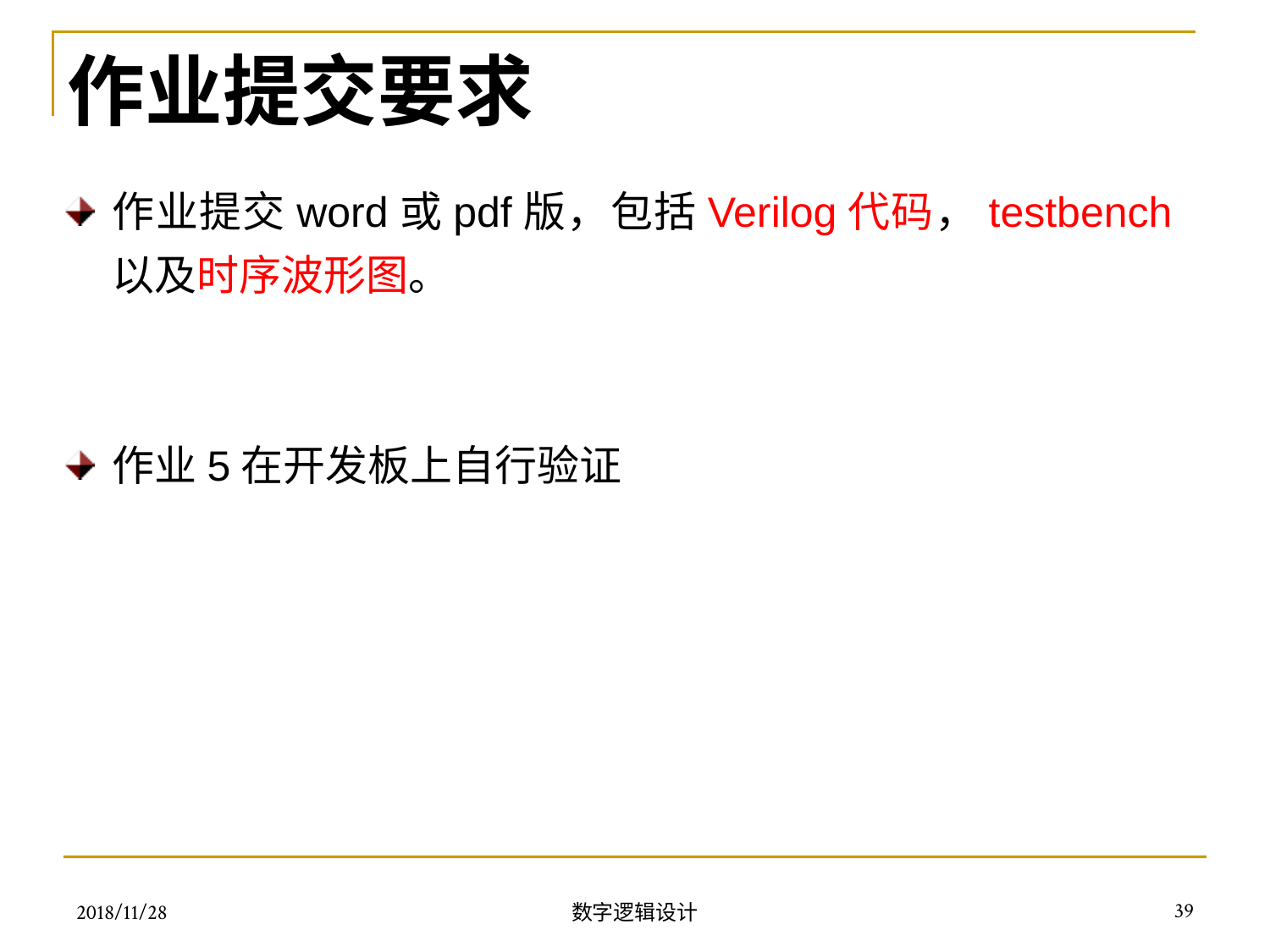

作业提交要求
作业提交word或pdf版，包括Verilog代码，testbench以及时序波形图。

作业5在开发板上自行验证
2018/11/28
39
数字逻辑设计